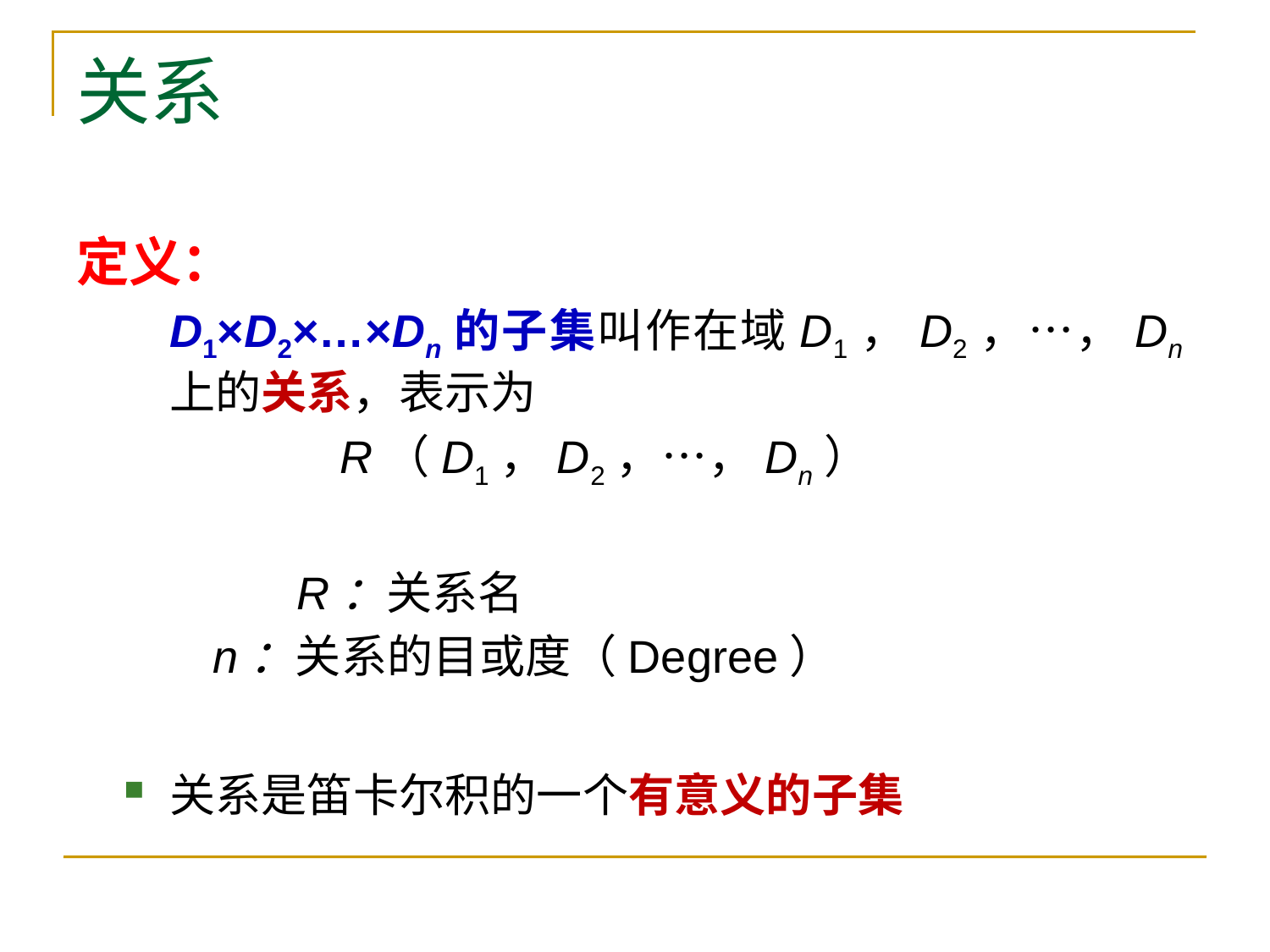

# 关系
定义：
	D1×D2×…×Dn的子集叫作在域D1，D2，…，Dn上的关系，表示为
                 R（D1，D2，…，Dn）

		R：关系名
       n：关系的目或度（Degree）

关系是笛卡尔积的一个有意义的子集